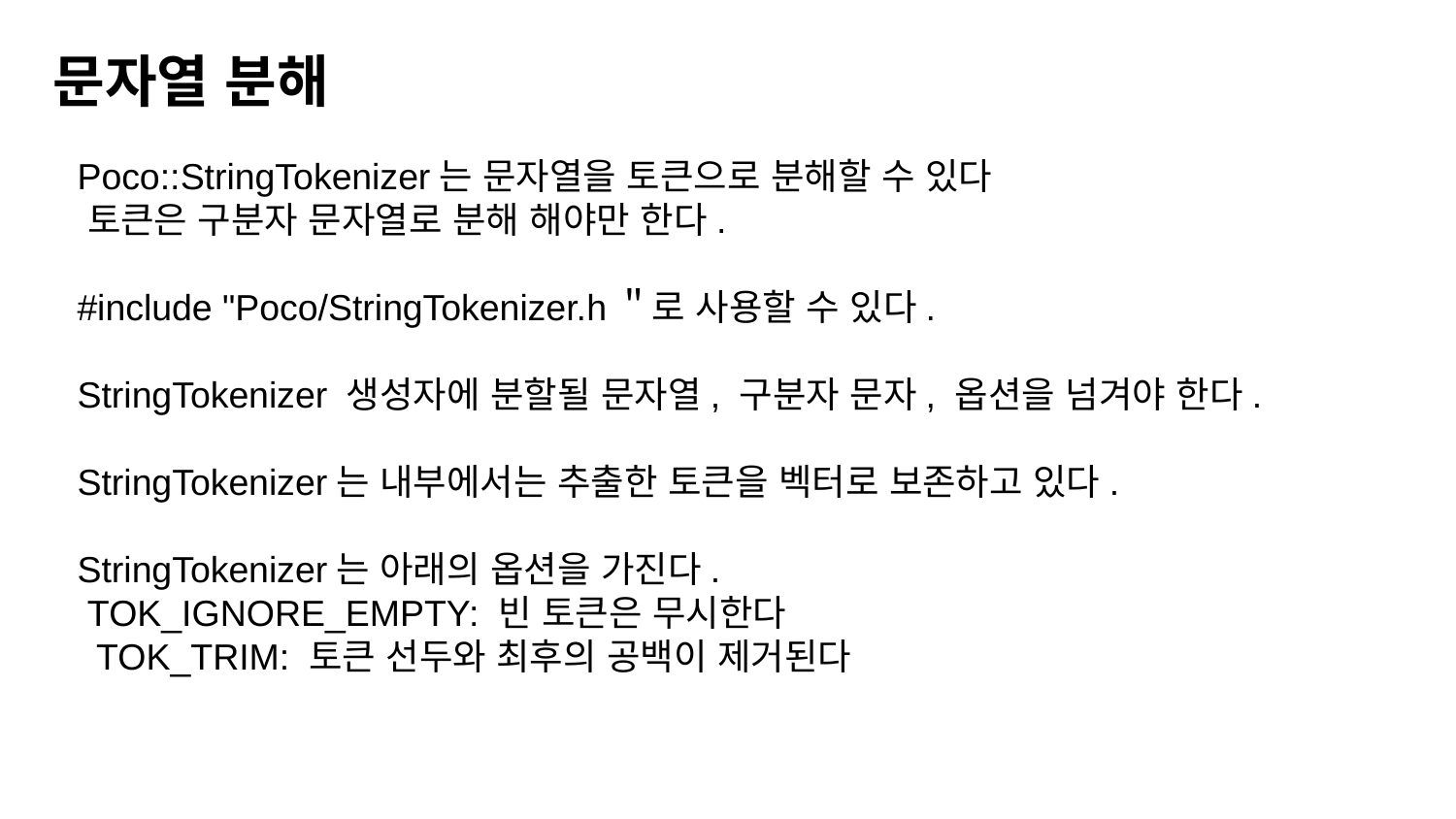

문자열 분해
Poco::StringTokenizer는 문자열을 토큰으로 분해할 수 있다
 토큰은 구분자 문자열로 분해 해야만 한다.
#include "Poco/StringTokenizer.h＂로 사용할 수 있다.
StringTokenizer 생성자에 분할될 문자열, 구분자 문자, 옵션을 넘겨야 한다.
StringTokenizer는 내부에서는 추출한 토큰을 벡터로 보존하고 있다.
StringTokenizer는 아래의 옵션을 가진다.
 TOK_IGNORE_EMPTY: 빈 토큰은 무시한다
 TOK_TRIM: 토큰 선두와 최후의 공백이 제거된다